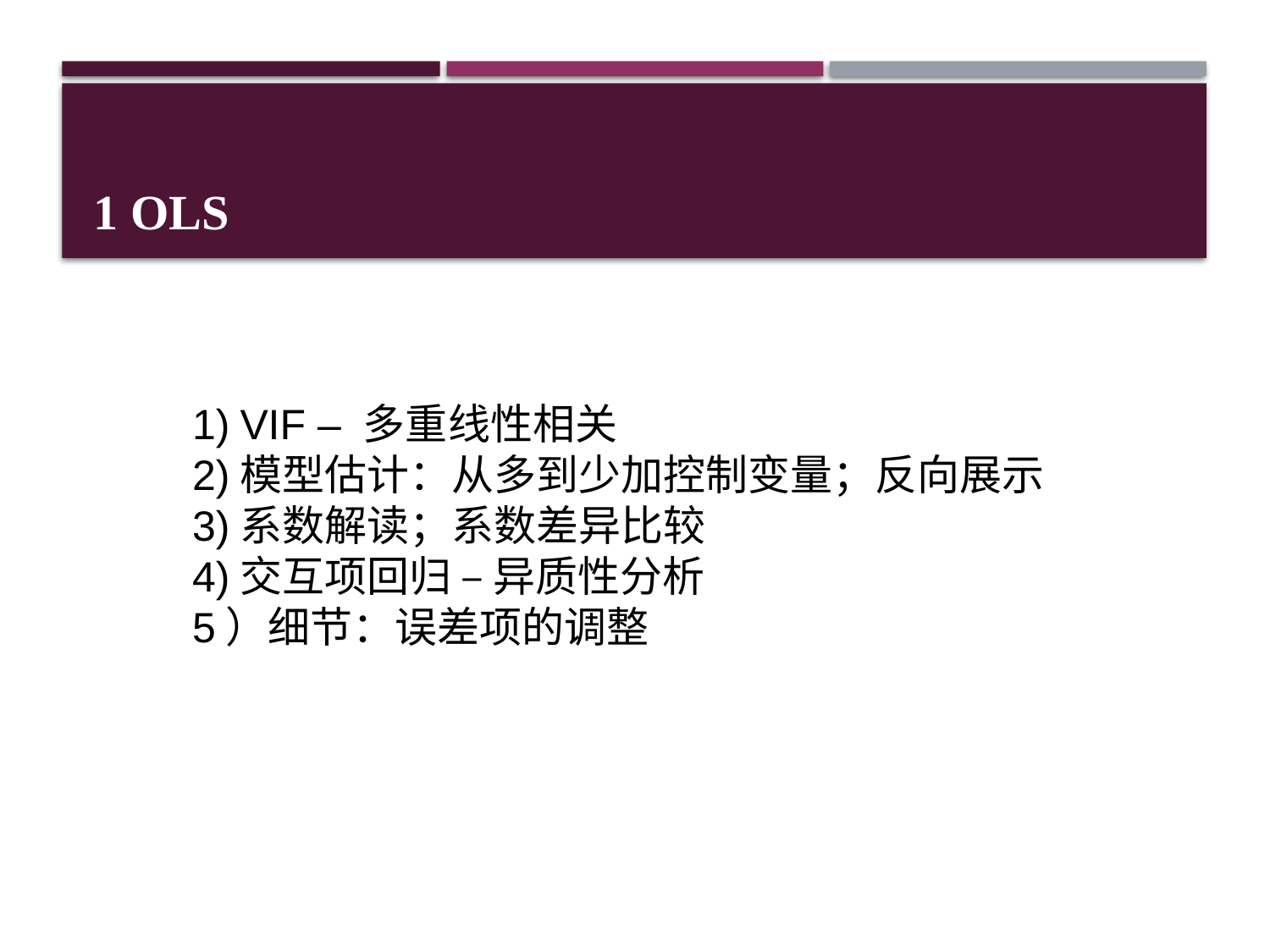

# 1 OLS
VIF – 多重线性相关
模型估计：从多到少加控制变量；反向展示
系数解读；系数差异比较
交互项回归 – 异质性分析
5）细节：误差项的调整